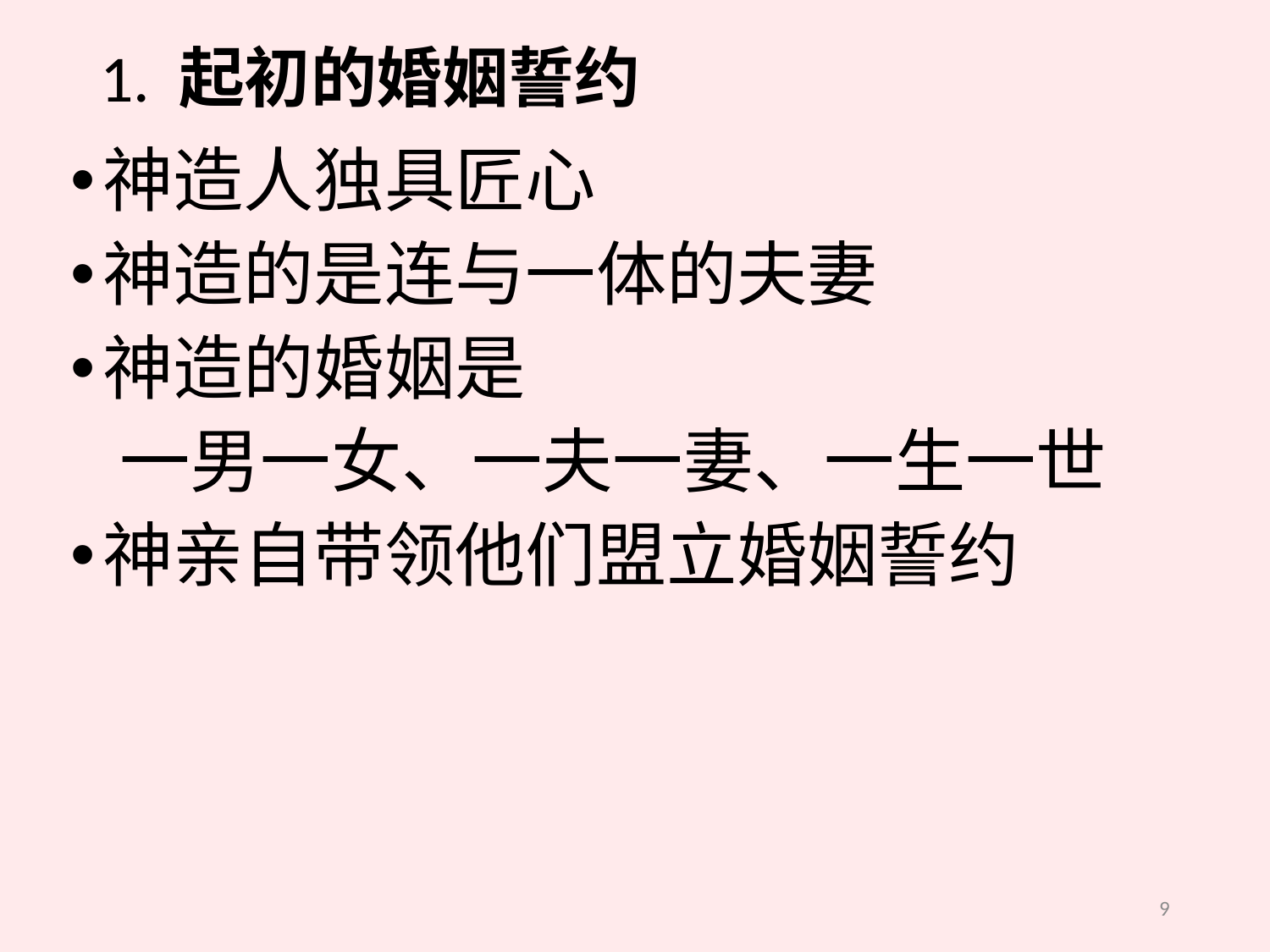

# 1. 起初的婚姻誓约
神造人独具匠心
神造的是连与一体的夫妻
神造的婚姻是
  一男一女、一夫一妻、一生一世
神亲自带领他们盟立婚姻誓约
9